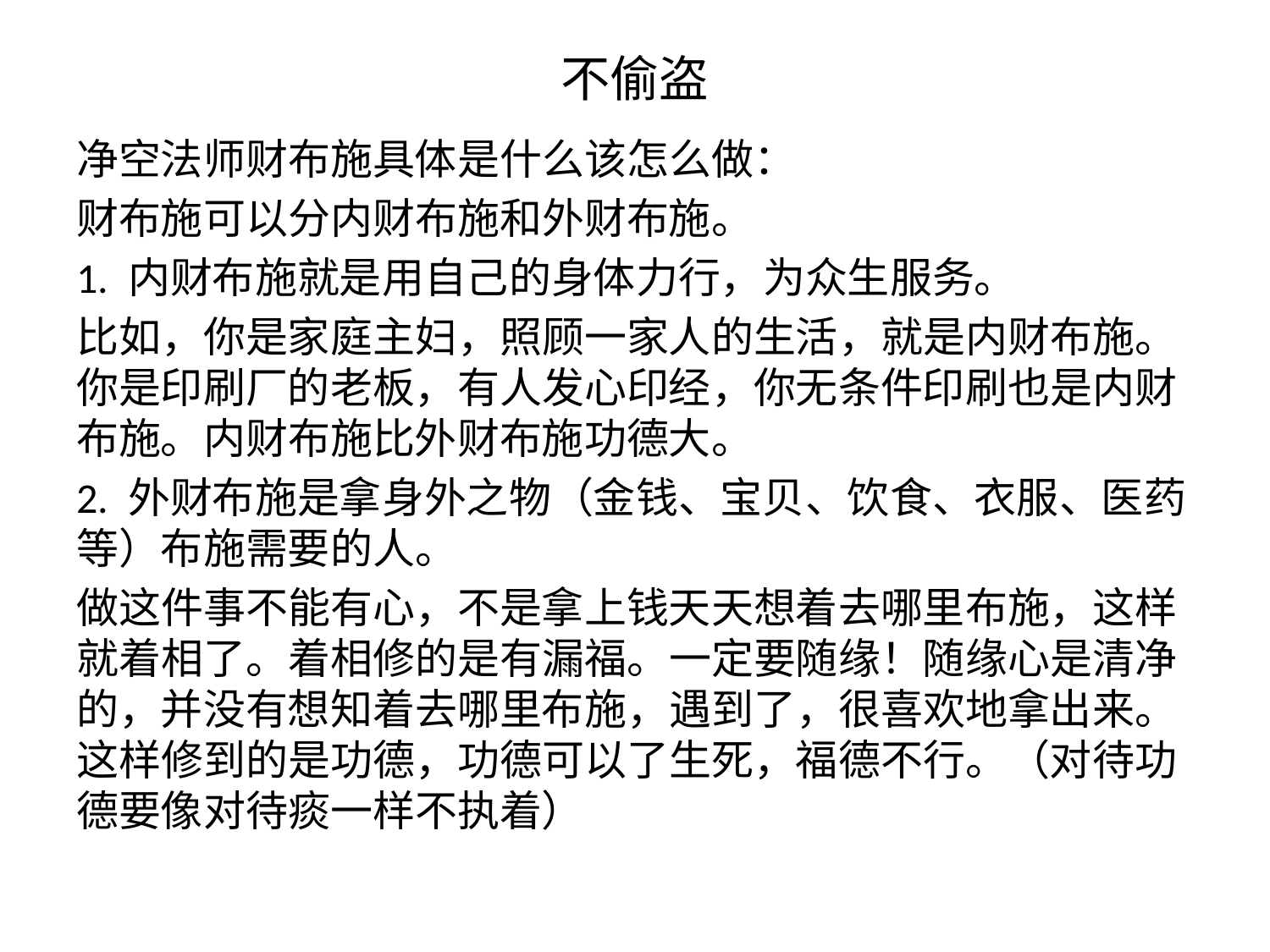

# 不偷盗
净空法师财布施具体是什么该怎么做：
财布施可以分内财布施和外财布施。
1. 内财布施就是用自己的身体力行，为众生服务。
比如，你是家庭主妇，照顾一家人的生活，就是内财布施。你是印刷厂的老板，有人发心印经，你无条件印刷也是内财布施。内财布施比外财布施功德大。
2. 外财布施是拿身外之物（金钱、宝贝、饮食、衣服、医药等）布施需要的人。
做这件事不能有心，不是拿上钱天天想着去哪里布施，这样就着相了。着相修的是有漏福。一定要随缘！随缘心是清净的，并没有想知着去哪里布施，遇到了，很喜欢地拿出来。这样修到的是功德，功德可以了生死，福德不行。（对待功德要像对待痰一样不执着）